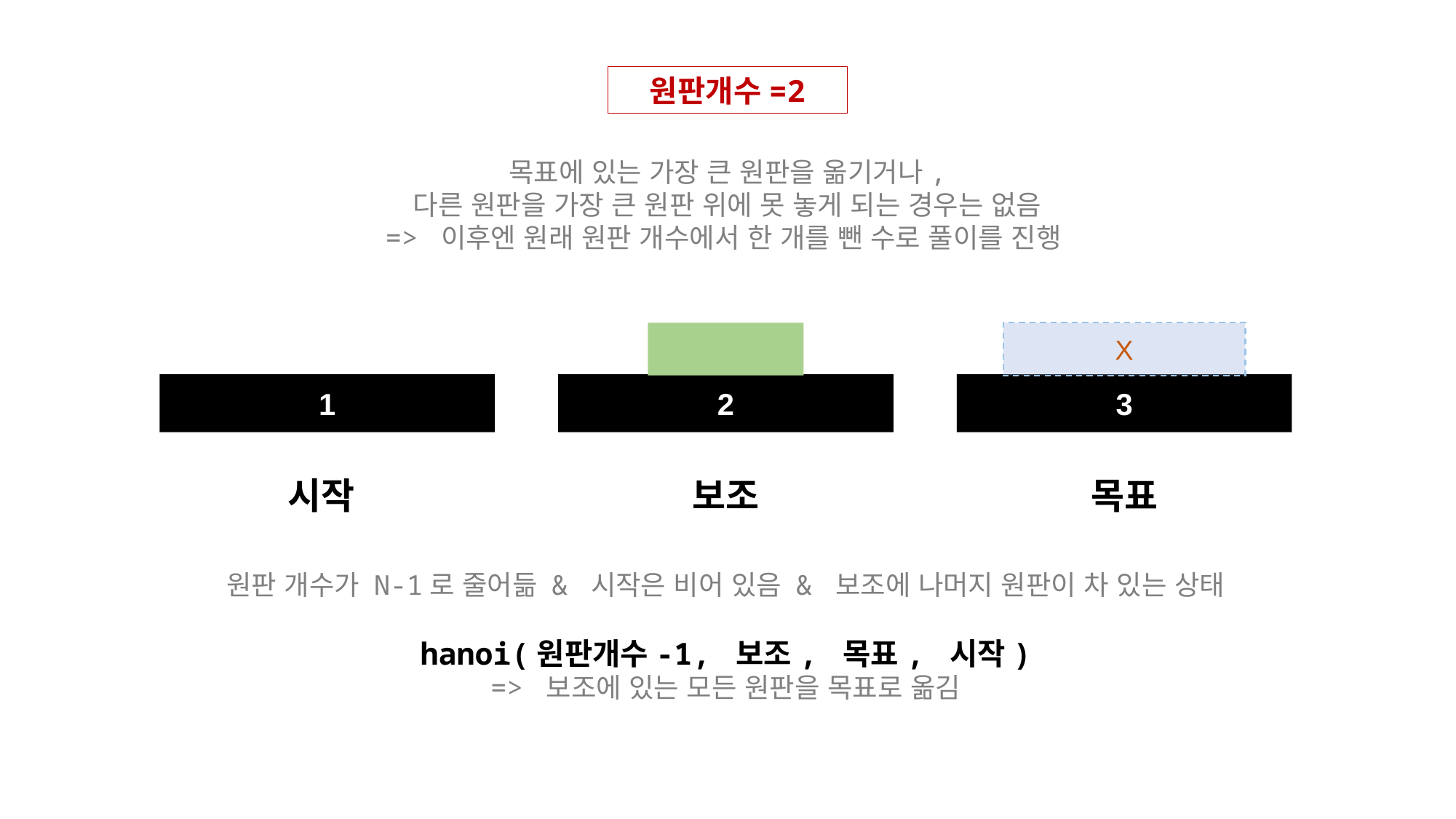

원판개수=2
목표에 있는 가장 큰 원판을 옮기거나,
다른 원판을 가장 큰 원판 위에 못 놓게 되는 경우는 없음
=> 이후엔 원래 원판 개수에서 한 개를 뺀 수로 풀이를 진행

X
1
2
3
보조
목표
시작
원판 개수가 N-1로 줄어듦 & 시작은 비어 있음 & 보조에 나머지 원판이 차 있는 상태
hanoi(원판개수-1, 보조, 목표, 시작)
=> 보조에 있는 모든 원판을 목표로 옮김